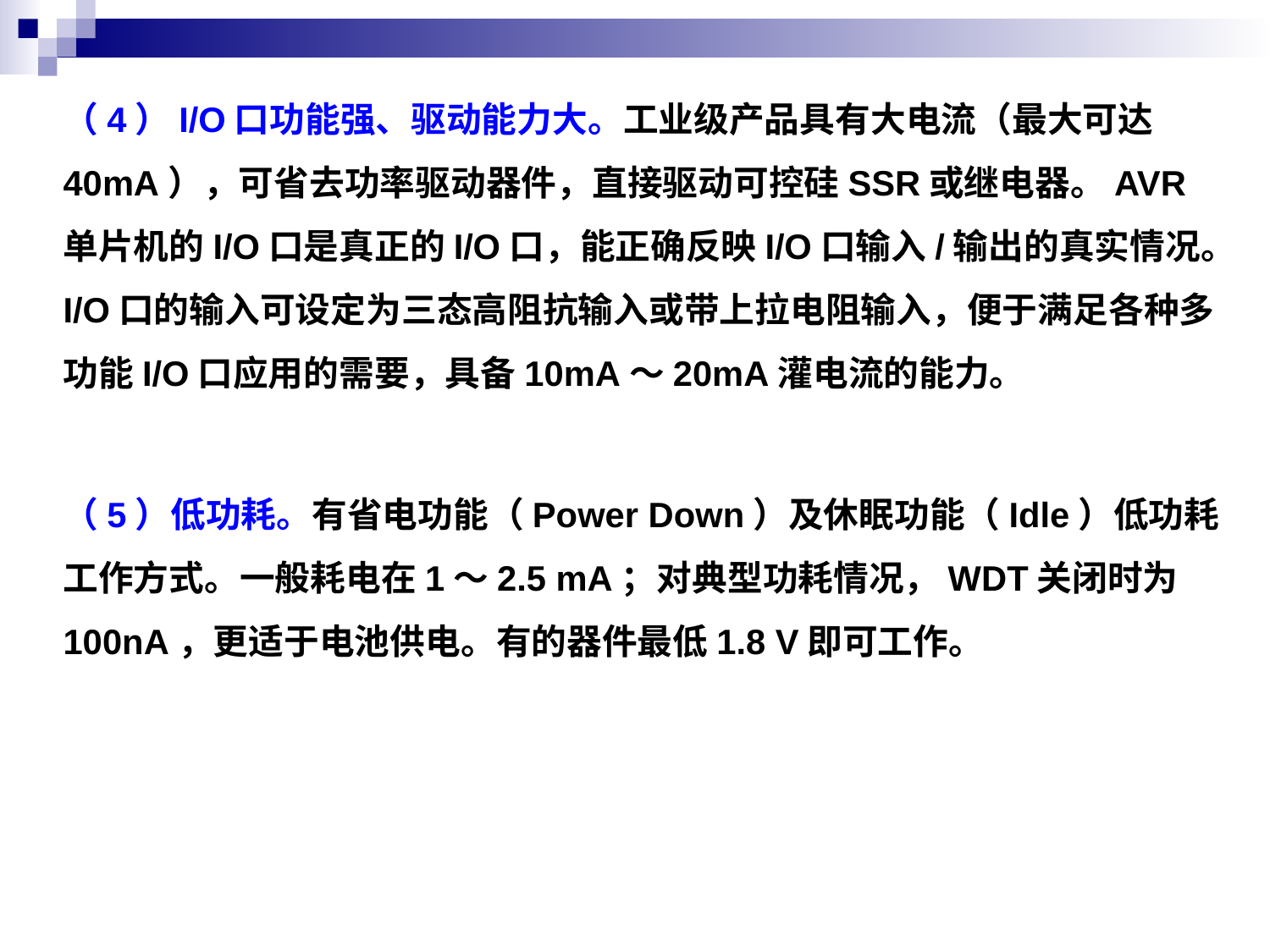

（4）I/O口功能强、驱动能力大。工业级产品具有大电流（最大可达40mA），可省去功率驱动器件，直接驱动可控硅SSR或继电器。AVR单片机的I/O口是真正的I/O口，能正确反映I/O口输入/输出的真实情况。I/O口的输入可设定为三态高阻抗输入或带上拉电阻输入，便于满足各种多功能I/O口应用的需要，具备10mA～20mA灌电流的能力。

（5）低功耗。有省电功能（Power Down）及休眠功能（Idle）低功耗工作方式。一般耗电在1～2.5 mA；对典型功耗情况，WDT关闭时为100nA，更适于电池供电。有的器件最低1.8 V即可工作。